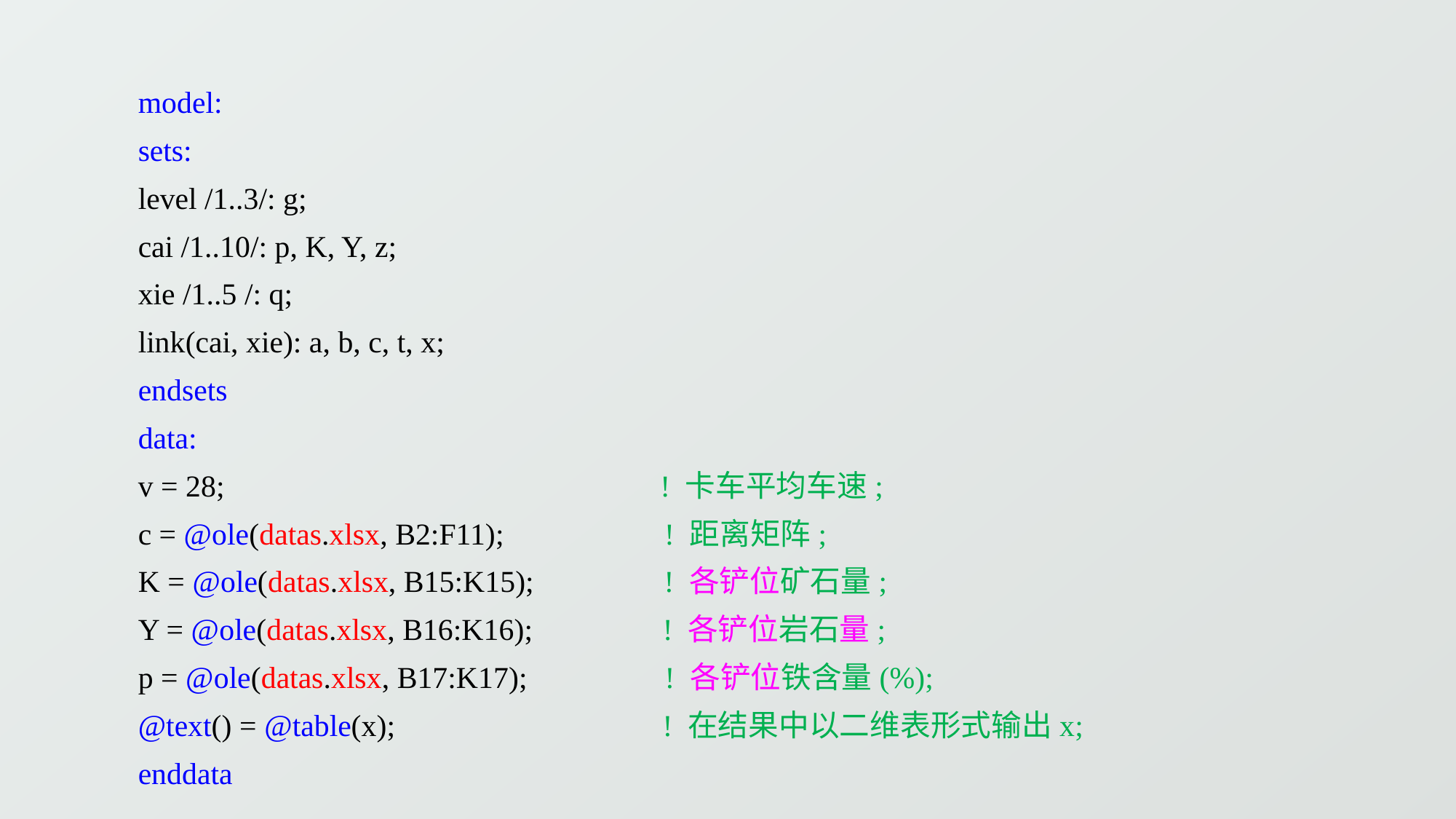

model:
sets:
level /1..3/: g;
cai /1..10/: p, K, Y, z;
xie /1..5 /: q;
link(cai, xie): a, b, c, t, x;
endsets
data:
v = 28;                                                         ! 卡车平均车速;
c = @ole(datas.xlsx, B2:F11);                     ! 距离矩阵;
K = @ole(datas.xlsx, B15:K15);                 ! 各铲位矿石量;
Y = @ole(datas.xlsx, B16:K16);                 ! 各铲位岩石量;
p = @ole(datas.xlsx, B17:K17);                  ! 各铲位铁含量(%);
@text() = @table(x);                                   ! 在结果中以二维表形式输出x;
enddata